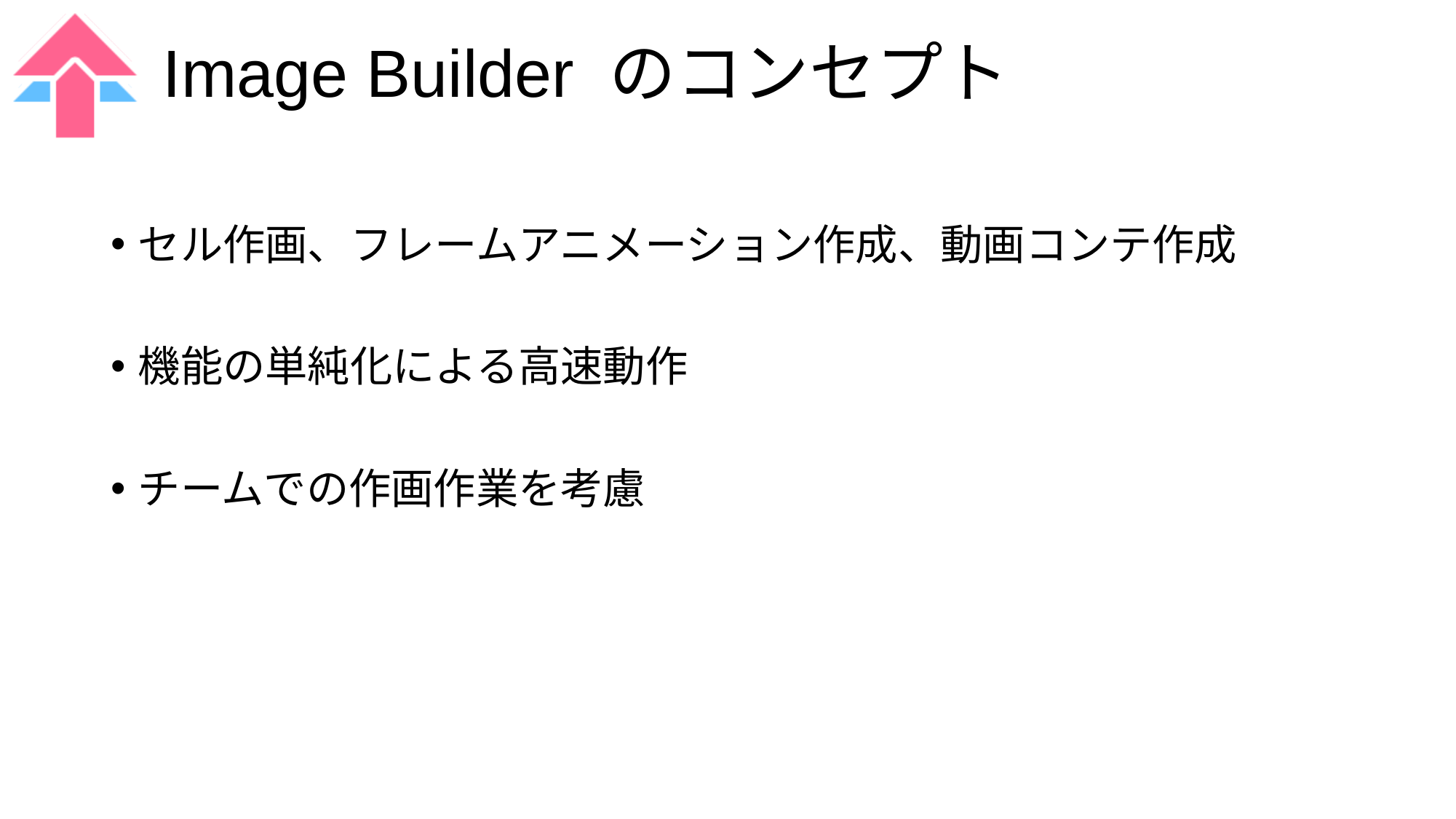

# Image Builder のコンセプト
セル作画、フレームアニメーション作成、動画コンテ作成

機能の単純化による高速動作

チームでの作画作業を考慮